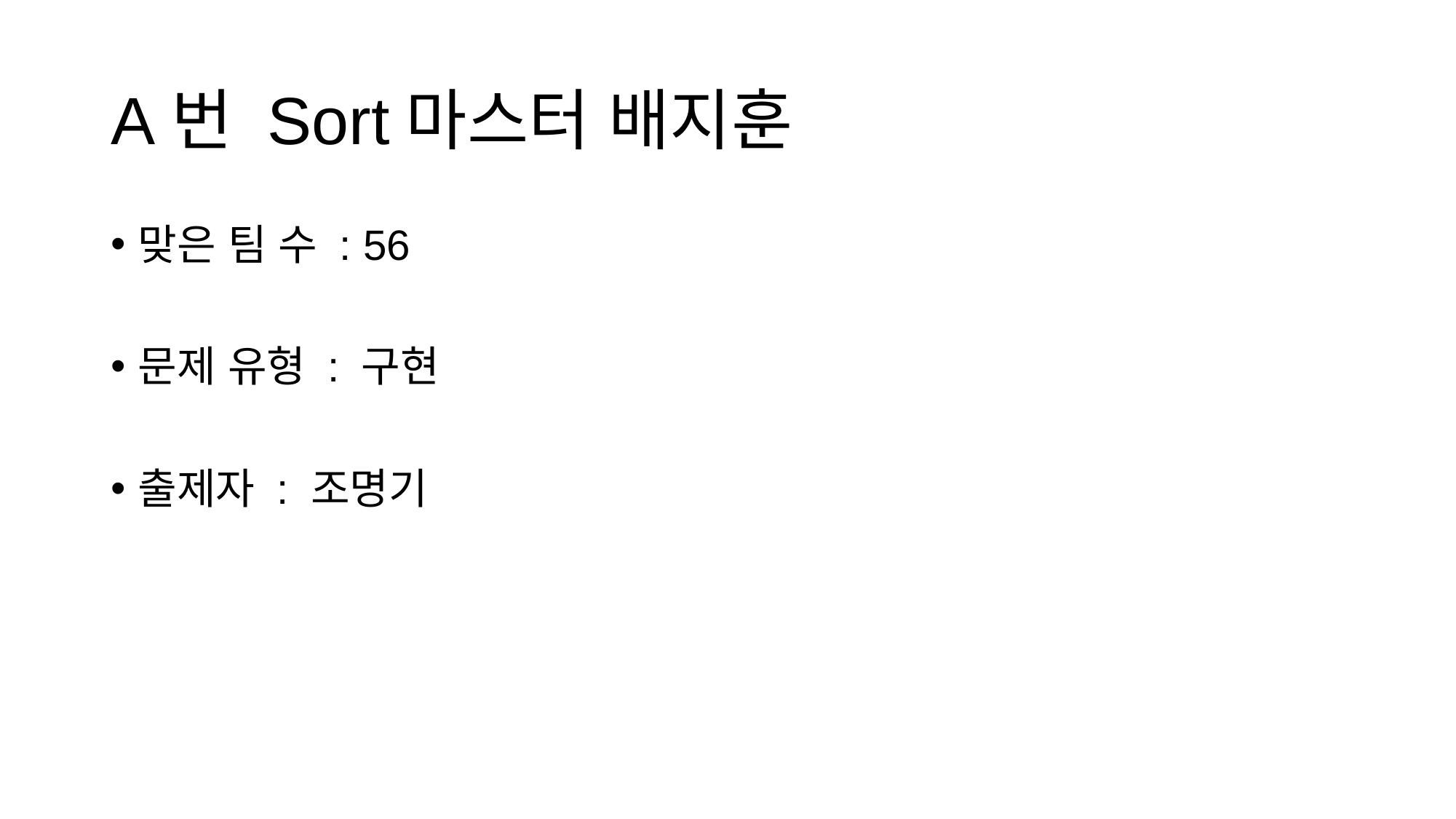

# A번 Sort마스터 배지훈
맞은 팀 수 : 56

문제 유형 : 구현

출제자 : 조명기